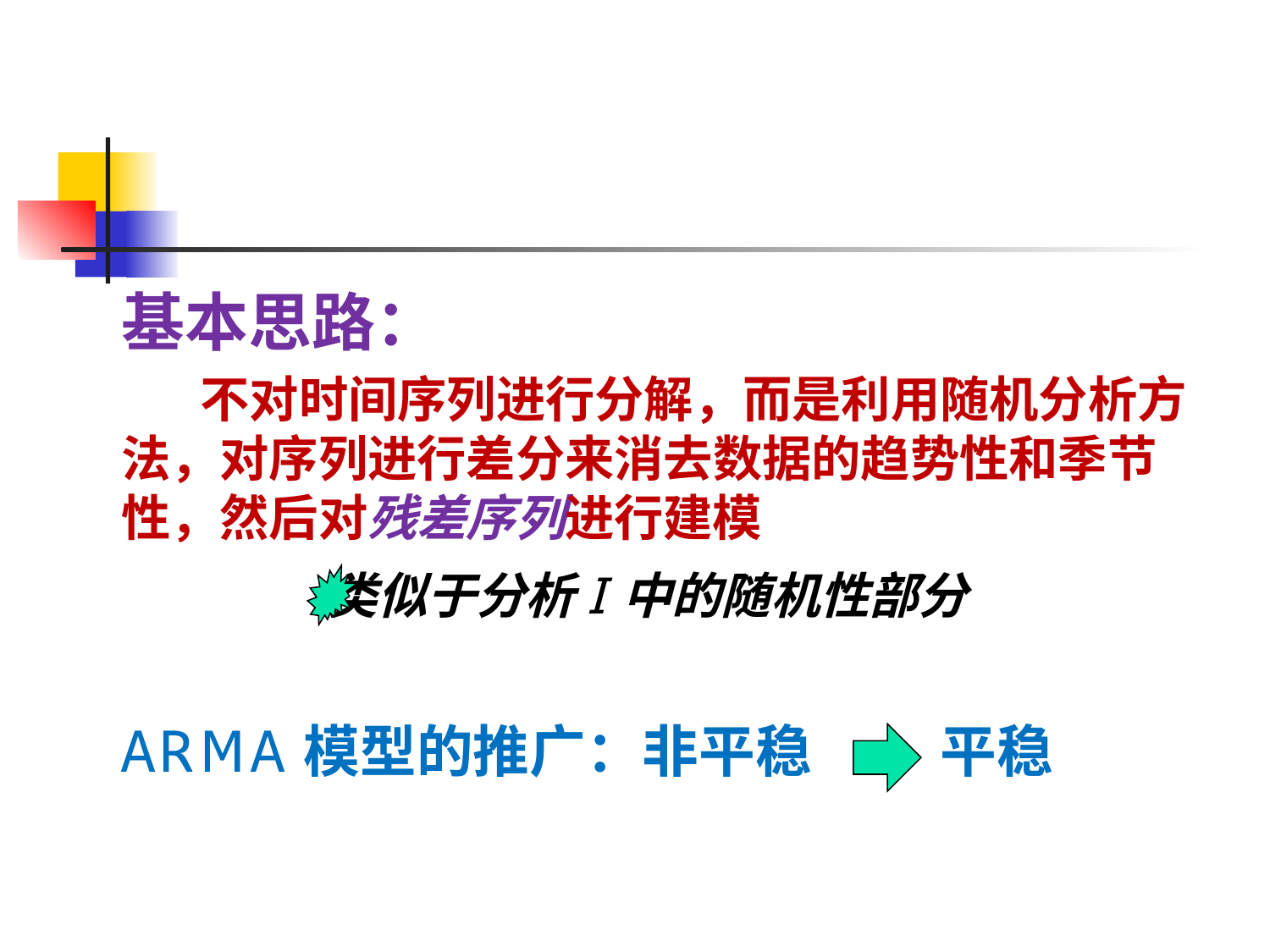

基本思路：
      不对时间序列进行分解，而是利用随机分析方法，对序列进行差分来消去数据的趋势性和季节性，然后对残差序列进行建模
               类似于分析I中的随机性部分

ARMA模型的推广：非平稳          平稳